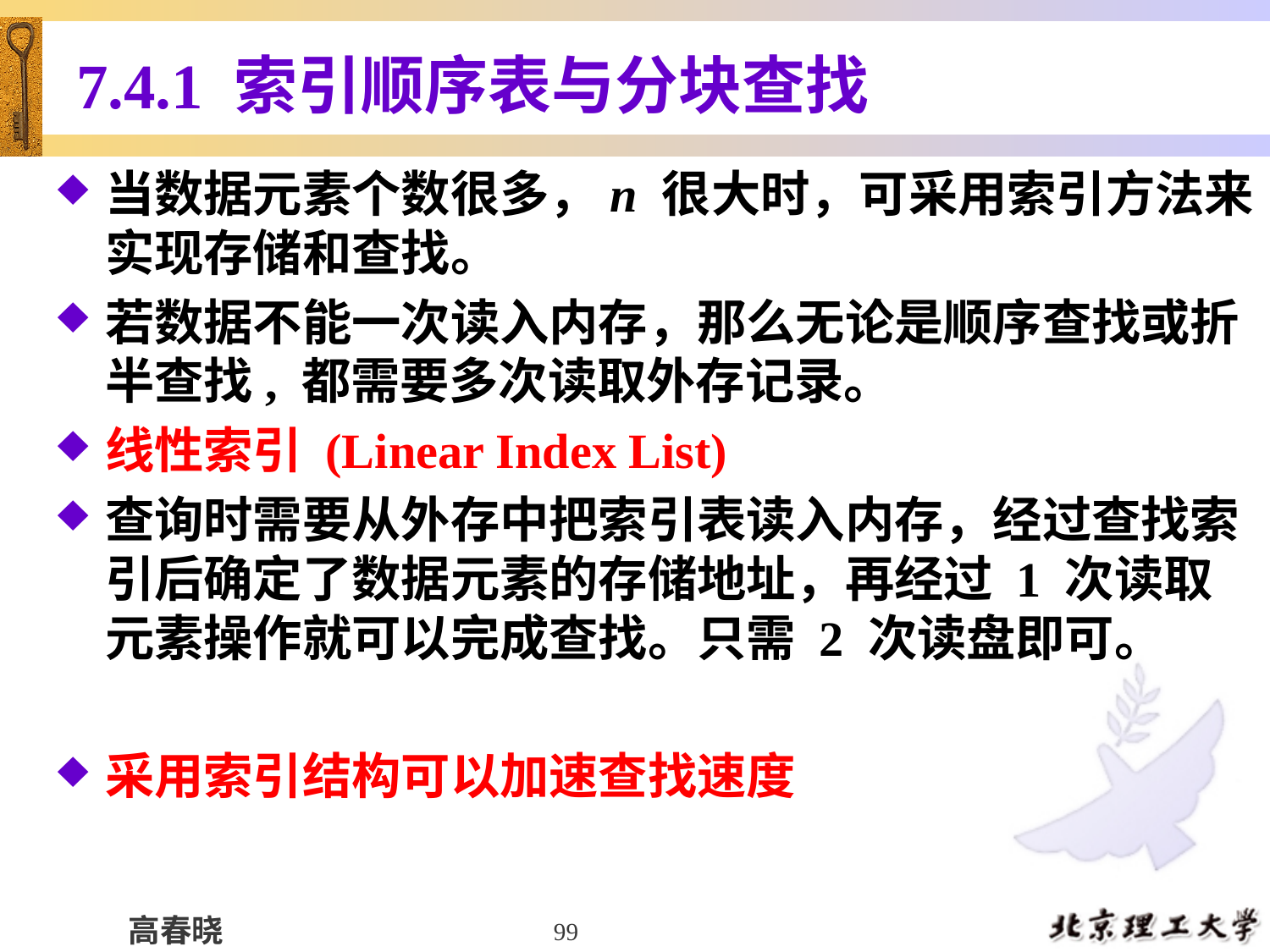

# 7.4.1 索引顺序表与分块查找
当数据元素个数很多，n 很大时，可采用索引方法来实现存储和查找。
若数据不能一次读入内存，那么无论是顺序查找或折半查找, 都需要多次读取外存记录。
线性索引 (Linear Index List)
查询时需要从外存中把索引表读入内存，经过查找索引后确定了数据元素的存储地址，再经过 1 次读取元素操作就可以完成查找。只需 2 次读盘即可。

采用索引结构可以加速查找速度
99